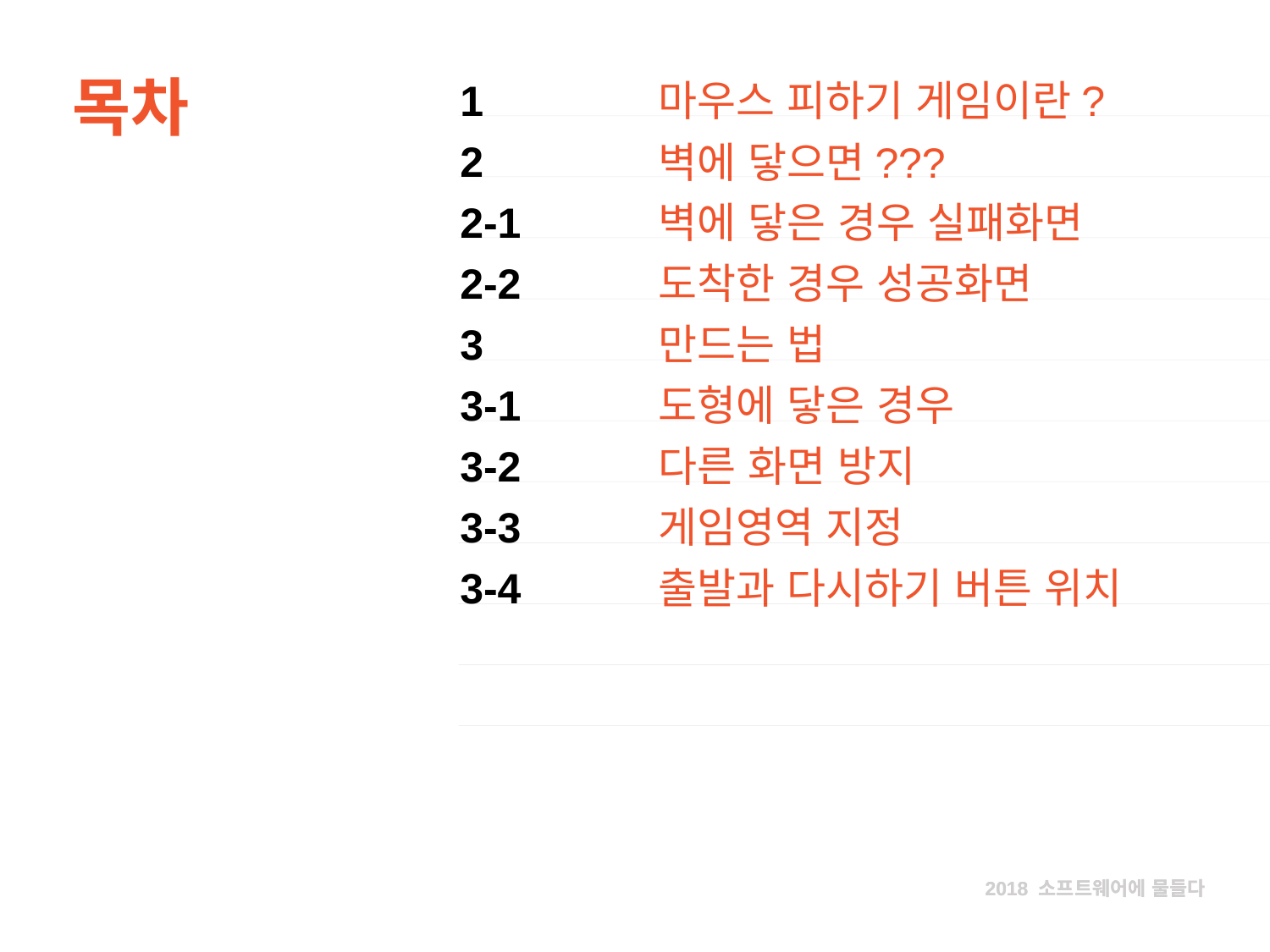

목차
1
2
2-1
2-2
3
3-1
3-2
3-3
3-4

마우스 피하기 게임이란?
벽에 닿으면???
벽에 닿은 경우 실패화면
도착한 경우 성공화면
만드는 법
도형에 닿은 경우
다른 화면 방지
게임영역 지정
출발과 다시하기 버튼 위치
2018 소프트웨어에 물들다